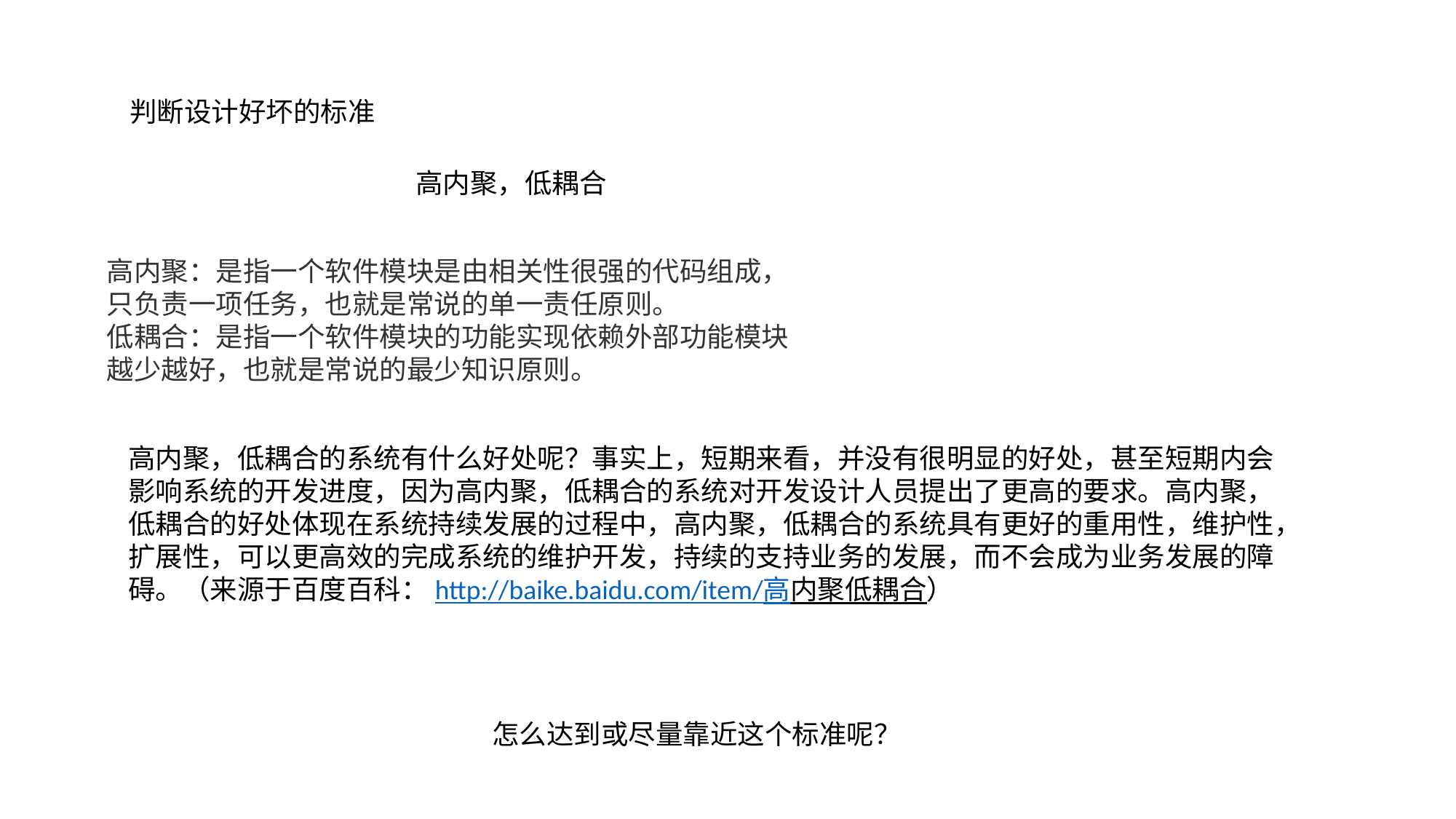

判断设计好坏的标准
高内聚，低耦合
高内聚：是指一个软件模块是由相关性很强的代码组成，只负责一项任务，也就是常说的单一责任原则。
低耦合：是指一个软件模块的功能实现依赖外部功能模块越少越好，也就是常说的最少知识原则。
高内聚，低耦合的系统有什么好处呢？事实上，短期来看，并没有很明显的好处，甚至短期内会影响系统的开发进度，因为高内聚，低耦合的系统对开发设计人员提出了更高的要求。高内聚，低耦合的好处体现在系统持续发展的过程中，高内聚，低耦合的系统具有更好的重用性，维护性，扩展性，可以更高效的完成系统的维护开发，持续的支持业务的发展，而不会成为业务发展的障碍。（来源于百度百科：http://baike.baidu.com/item/高内聚低耦合）
怎么达到或尽量靠近这个标准呢？